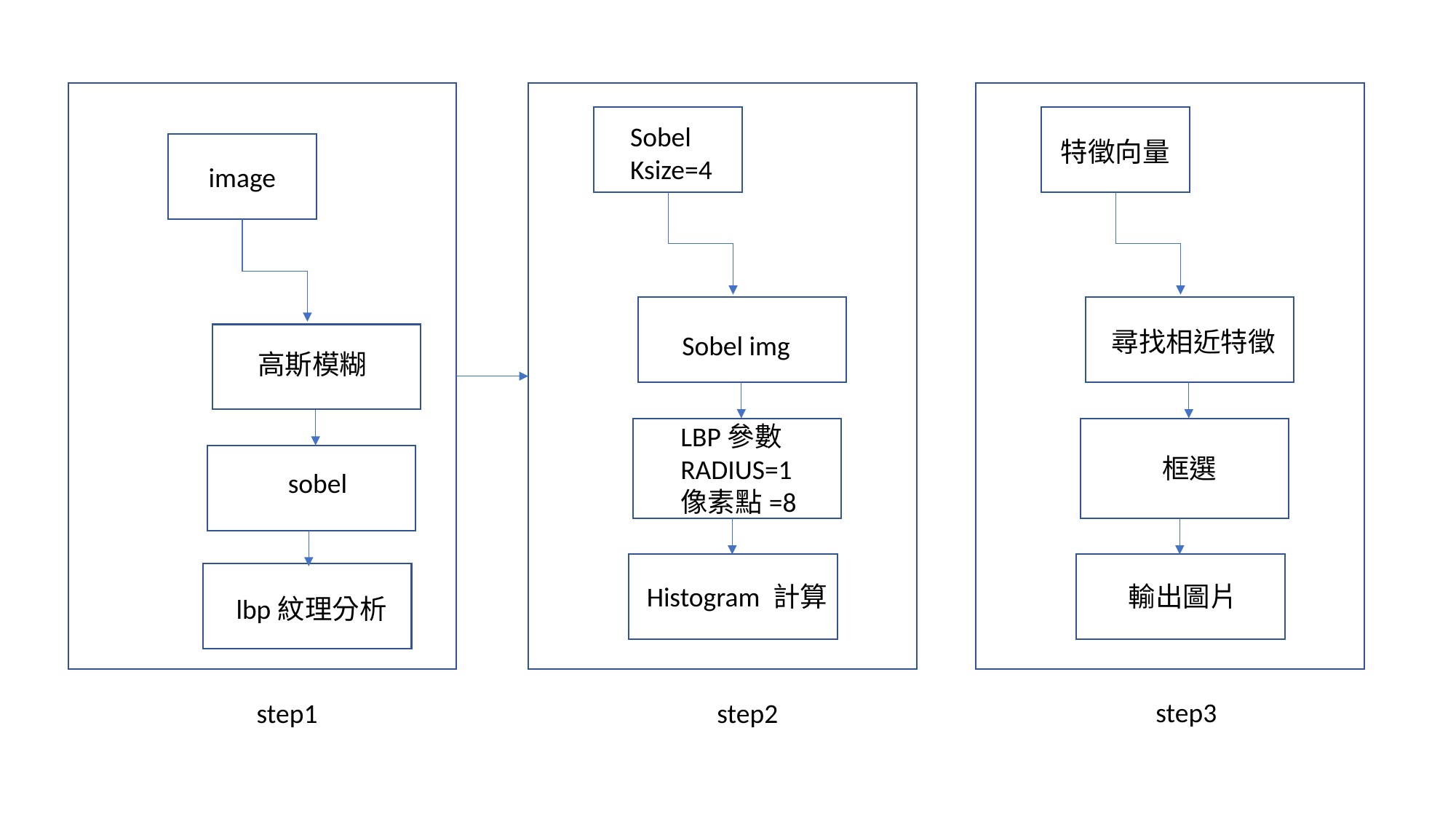

Sobel
Ksize=4
特徵向量

image

尋找相近特徵
Sobel img

高斯模糊
LBP參數
RADIUS=1
像素點=8

框選
sobel

輸出圖片
Histogram 計算
lbp紋理分析
step3
step1
step2